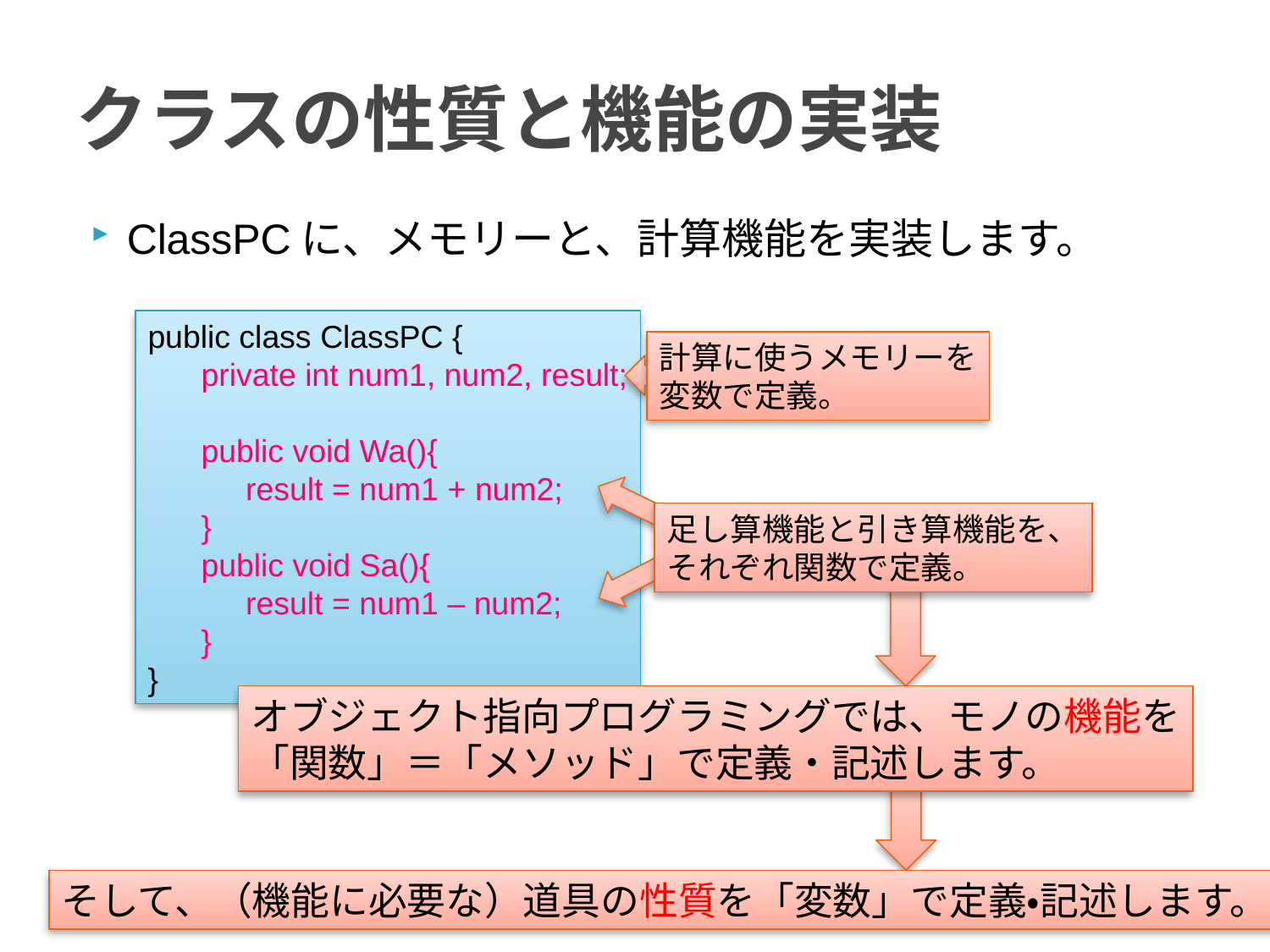

# クラスの性質と機能の実装
ClassPCに、メモリーと、計算機能を実装します。
public class ClassPC {
      private int num1, num2, result;

      public void Wa(){
           result = num1 + num2;
      }
      public void Sa(){
           result = num1 – num2;
      }
}
計算に使うメモリーを
変数で定義。

足し算機能と引き算機能を、
それぞれ関数で定義。

オブジェクト指向プログラミングでは、モノの機能を
「関数」＝「メソッド」で定義・記述します。

そして、（機能に必要な）道具の性質を「変数」で定義・記述します。